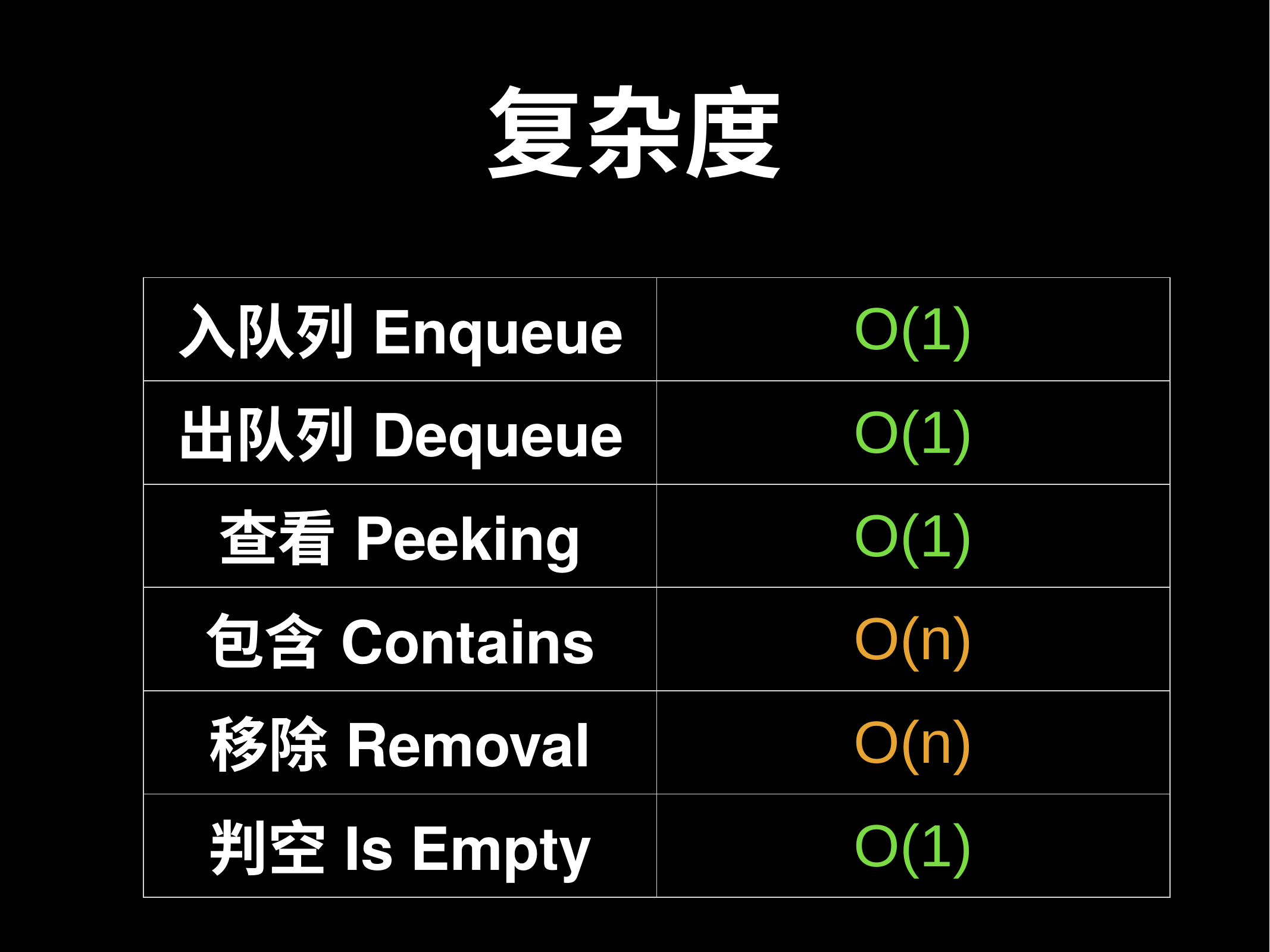

# 复杂度
| 入队列Enqueue | O(1) |
| --- | --- |
| 出队列Dequeue | O(1) |
| 查看Peeking | O(1) |
| 包含Contains | O(n) |
| 移除Removal | O(n) |
| 判空Is Empty | O(1) |